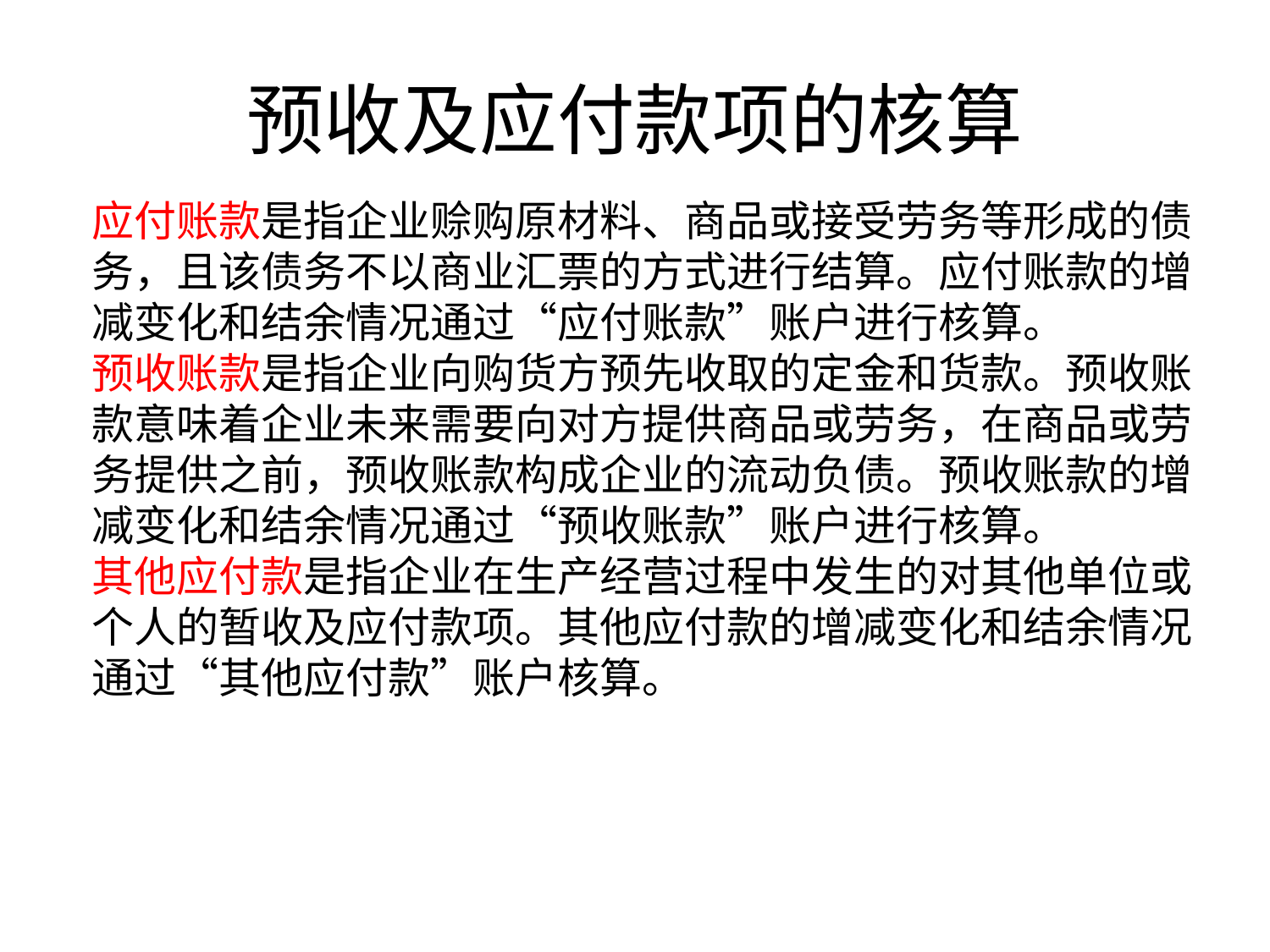

# 预收及应付款项的核算
应付账款是指企业赊购原材料、商品或接受劳务等形成的债务，且该债务不以商业汇票的方式进行结算。应付账款的增减变化和结余情况通过“应付账款”账户进行核算。
预收账款是指企业向购货方预先收取的定金和货款。预收账款意味着企业未来需要向对方提供商品或劳务，在商品或劳务提供之前，预收账款构成企业的流动负债。预收账款的增减变化和结余情况通过“预收账款”账户进行核算。
其他应付款是指企业在生产经营过程中发生的对其他单位或个人的暂收及应付款项。其他应付款的增减变化和结余情况通过“其他应付款”账户核算。